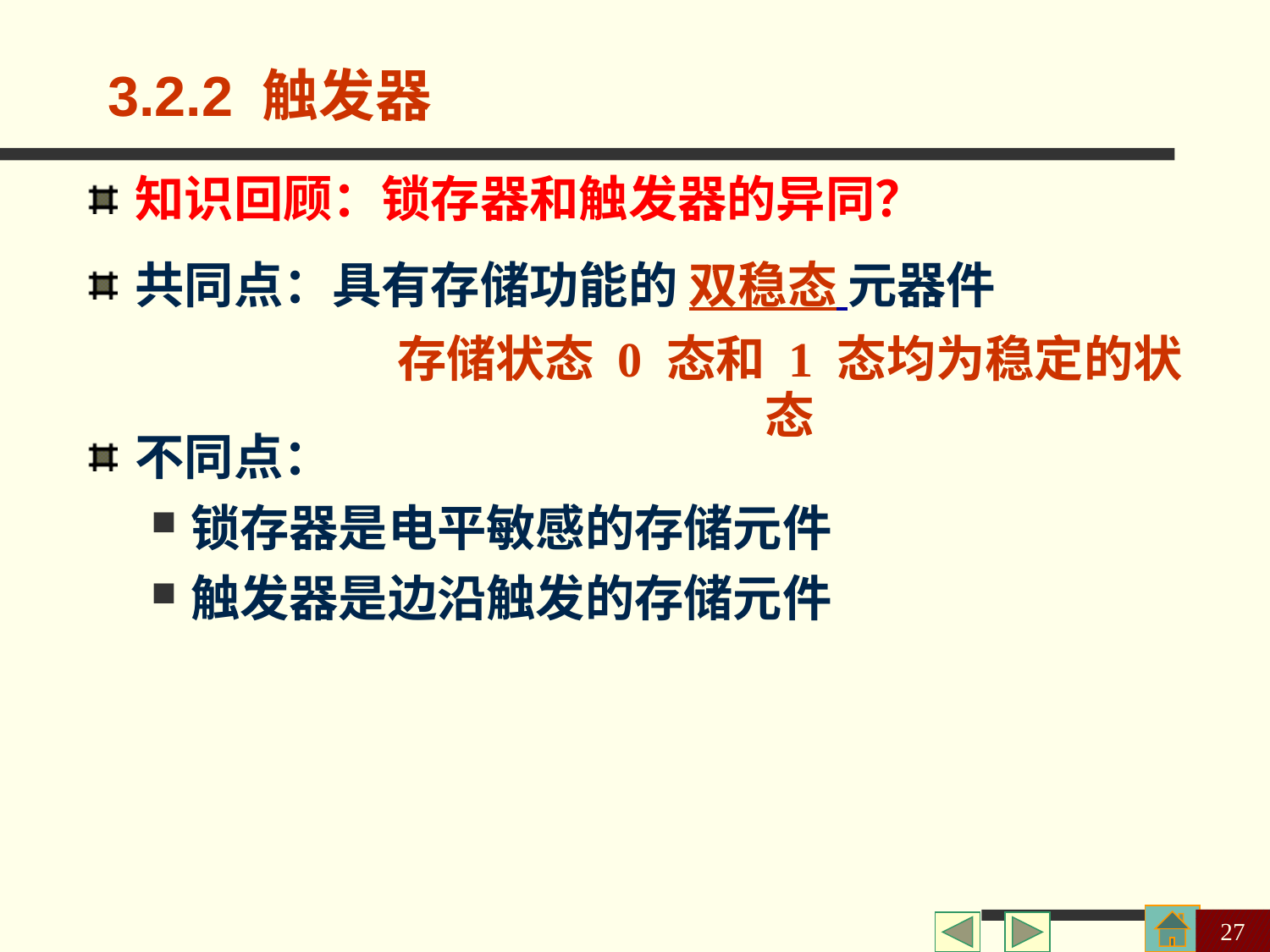

3.2.2 触发器
知识回顾：锁存器和触发器的异同？
共同点：具有存储功能的 双稳态 元器件

不同点：
锁存器是电平敏感的存储元件
触发器是边沿触发的存储元件
存储状态 0 态和 1 态均为稳定的状态
27